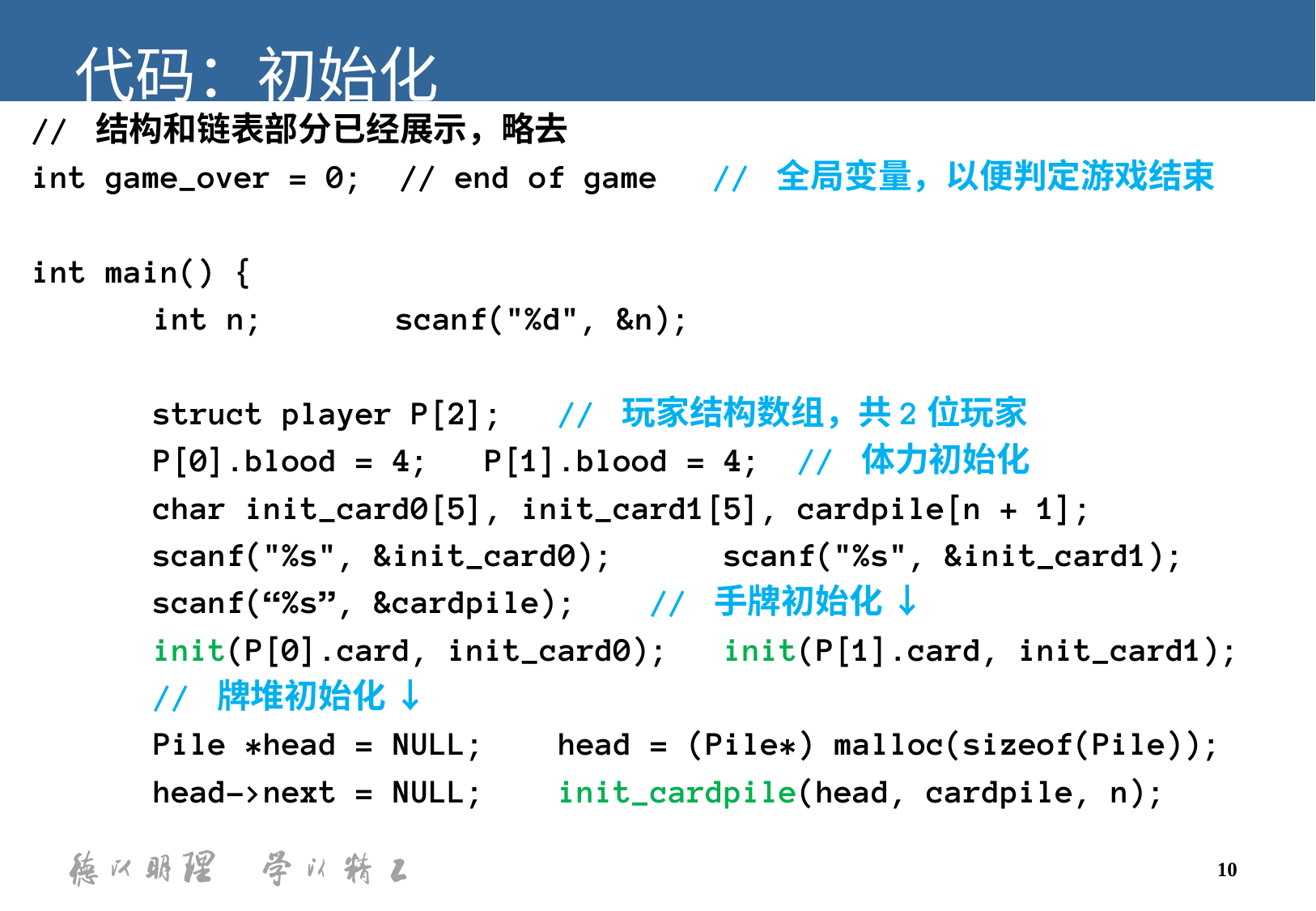

代码：初始化
// 结构和链表部分已经展示，略去
int game_over = 0;  // end of game   // 全局变量，以便判定游戏结束

int main() {
	int n;  	scanf("%d", &n);

	struct player P[2];   // 玩家结构数组，共2位玩家
	P[0].blood = 4;   P[1].blood = 4;  // 体力初始化
	char init_card0[5], init_card1[5], cardpile[n + 1];
	scanf("%s", &init_card0);      scanf("%s", &init_card1);
	scanf(“%s”, &cardpile);    // 手牌初始化 ↓
	init(P[0].card, init_card0);   init(P[1].card, init_card1);
	// 牌堆初始化 ↓
	Pile *head = NULL;    head = (Pile*) malloc(sizeof(Pile));
	head->next = NULL;    init_cardpile(head, cardpile, n);

10